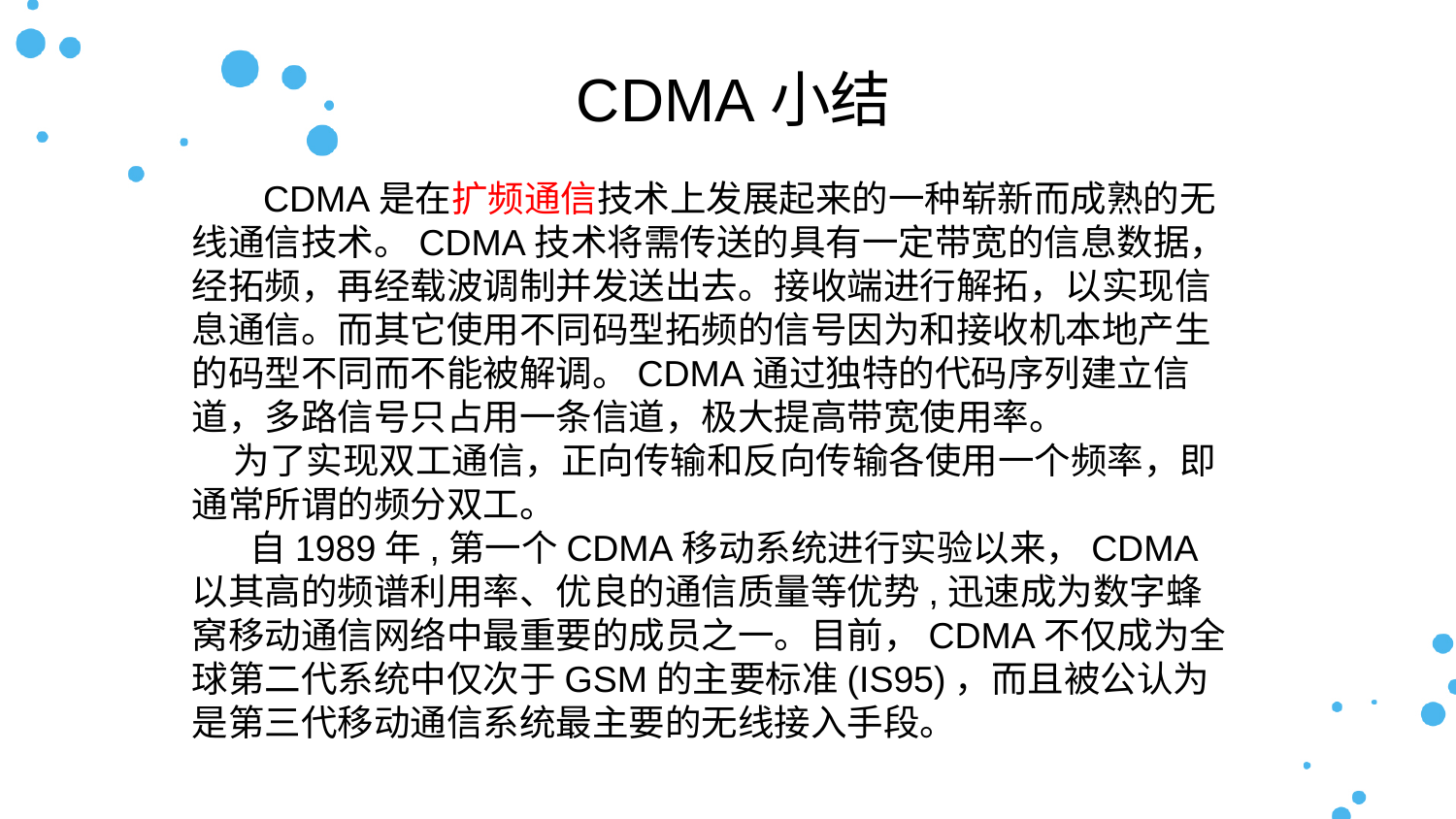

CDMA小结
       CDMA是在扩频通信技术上发展起来的一种崭新而成熟的无线通信技术。CDMA技术将需传送的具有一定带宽的信息数据，经拓频，再经载波调制并发送出去。接收端进行解拓，以实现信息通信。而其它使用不同码型拓频的信号因为和接收机本地产生的码型不同而不能被解调。CDMA通过独特的代码序列建立信道，多路信号只占用一条信道，极大提高带宽使用率。
    为了实现双工通信，正向传输和反向传输各使用一个频率，即通常所谓的频分双工。
      自1989年,第一个CDMA移动系统进行实验以来，CDMA以其高的频谱利用率、优良的通信质量等优势,迅速成为数字蜂窝移动通信网络中最重要的成员之一。目前，CDMA不仅成为全球第二代系统中仅次于GSM的主要标准(IS95)，而且被公认为是第三代移动通信系统最主要的无线接入手段。